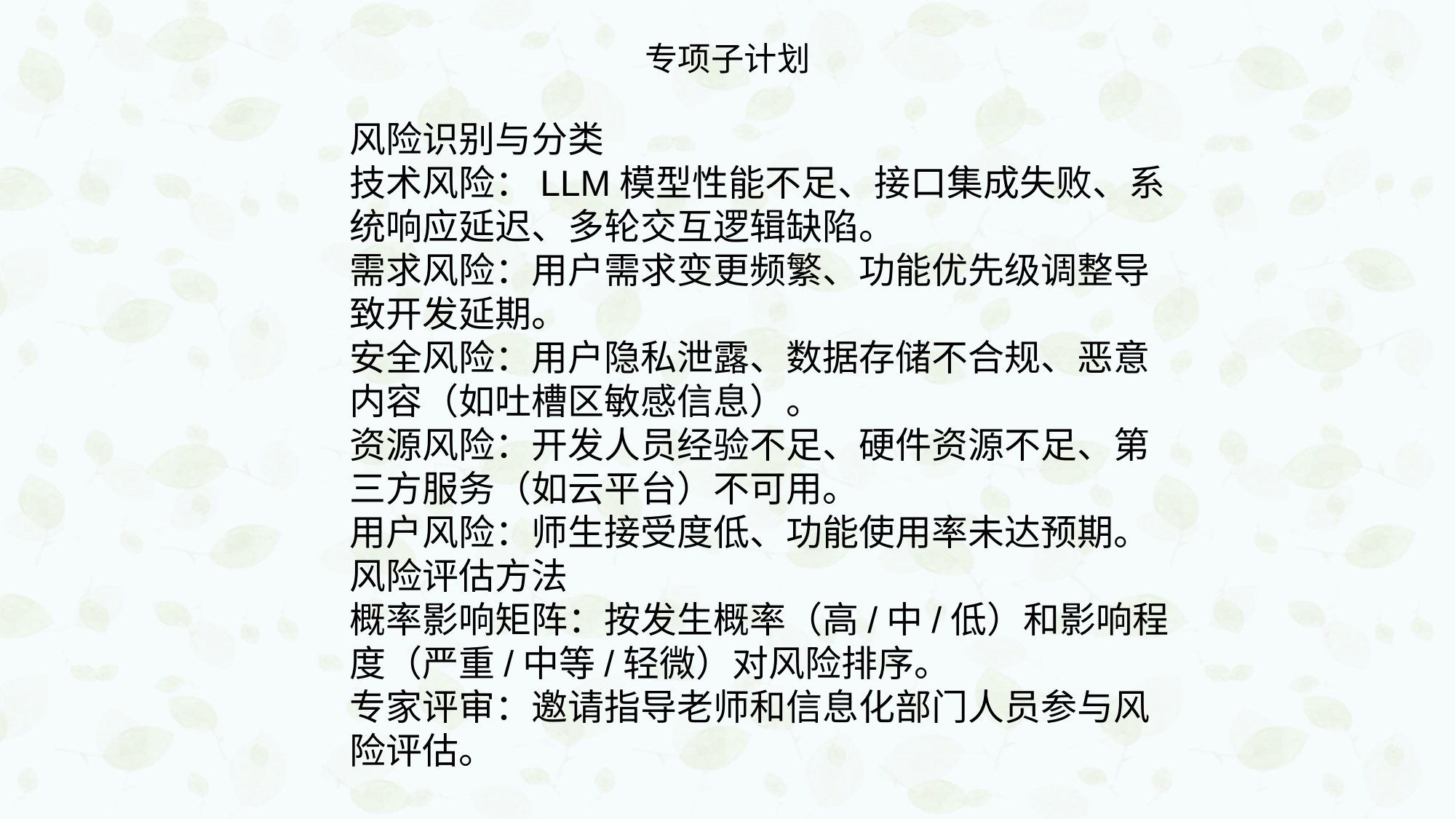

专项子计划
风险识别与分类
技术风险：LLM模型性能不足、接口集成失败、系统响应延迟、多轮交互逻辑缺陷。
需求风险：用户需求变更频繁、功能优先级调整导致开发延期。
安全风险：用户隐私泄露、数据存储不合规、恶意内容（如吐槽区敏感信息）。
资源风险：开发人员经验不足、硬件资源不足、第三方服务（如云平台）不可用。
用户风险：师生接受度低、功能使用率未达预期。
风险评估方法
概率影响矩阵：按发生概率（高/中/低）和影响程度（严重/中等/轻微）对风险排序。
专家评审：邀请指导老师和信息化部门人员参与风险评估。